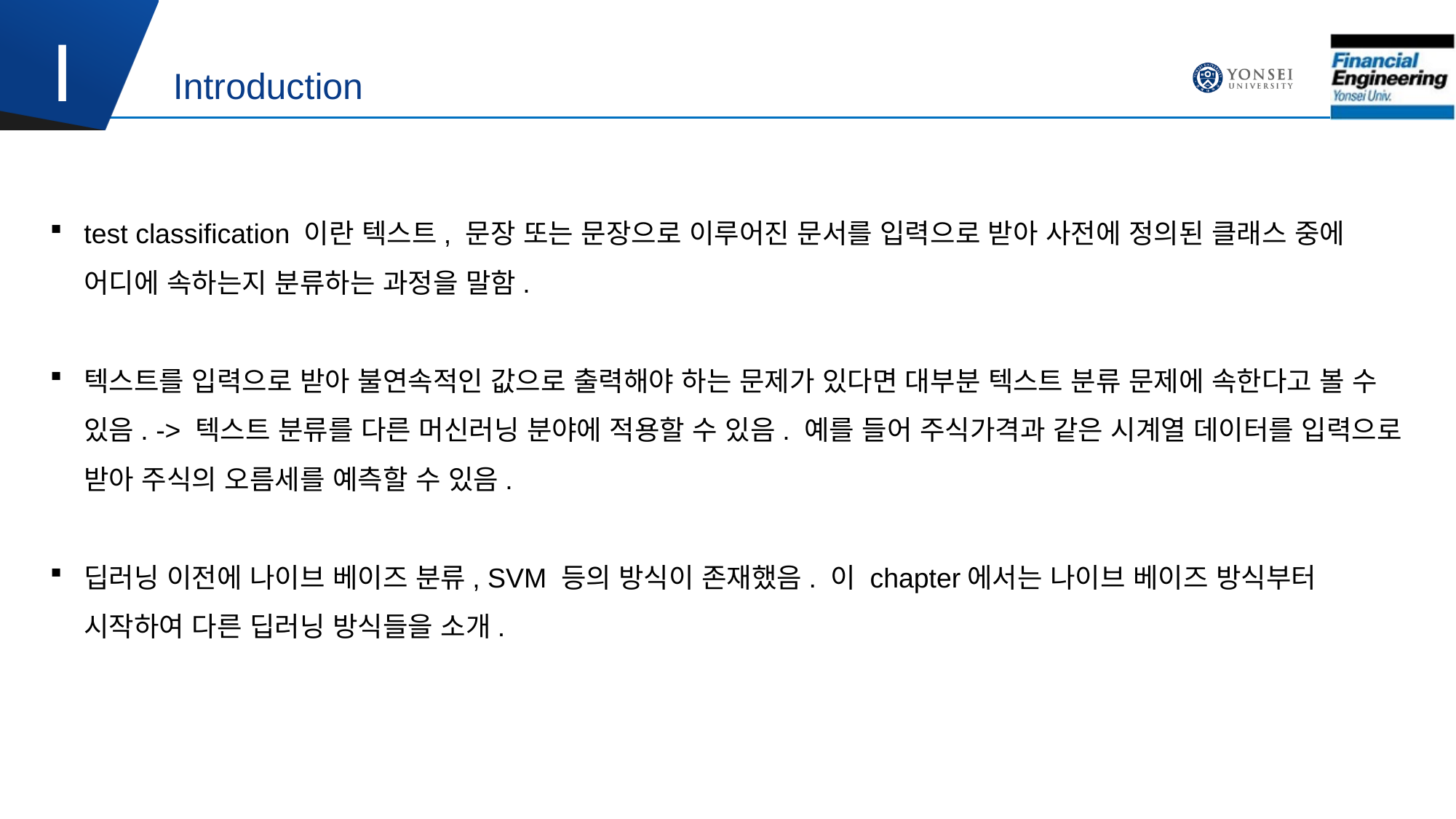

I
Introduction
test classification 이란 텍스트, 문장 또는 문장으로 이루어진 문서를 입력으로 받아 사전에 정의된 클래스 중에 어디에 속하는지 분류하는 과정을 말함.

텍스트를 입력으로 받아 불연속적인 값으로 출력해야 하는 문제가 있다면 대부분 텍스트 분류 문제에 속한다고 볼 수 있음. -> 텍스트 분류를 다른 머신러닝 분야에 적용할 수 있음. 예를 들어 주식가격과 같은 시계열 데이터를 입력으로 받아 주식의 오름세를 예측할 수 있음.

딥러닝 이전에 나이브 베이즈 분류, SVM 등의 방식이 존재했음. 이 chapter에서는 나이브 베이즈 방식부터 시작하여 다른 딥러닝 방식들을 소개.